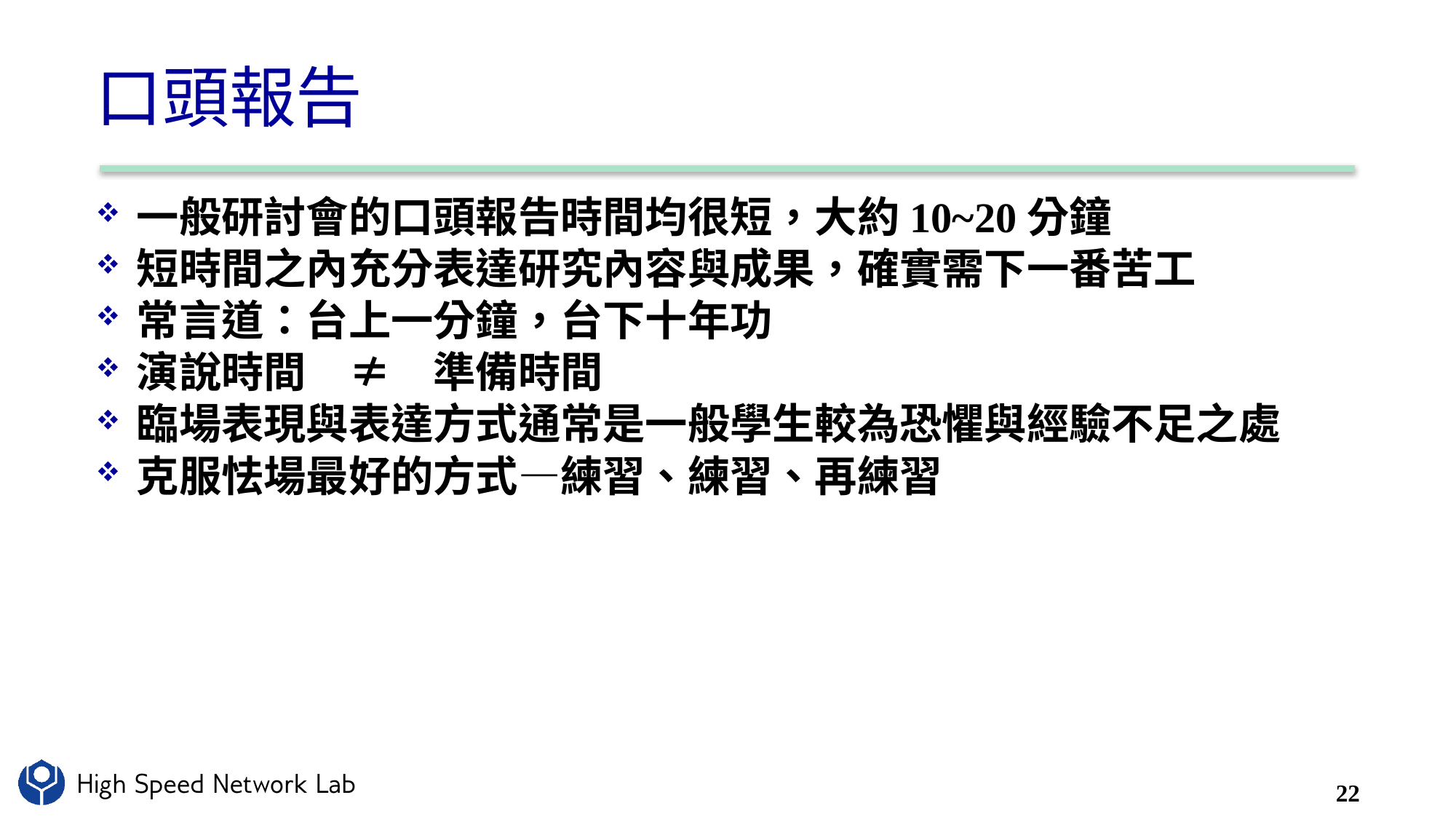

# 口頭報告
一般研討會的口頭報告時間均很短，大約10~20分鐘
短時間之內充分表達研究內容與成果，確實需下一番苦工
常言道：台上一分鐘，台下十年功
演說時間　≠　準備時間
臨場表現與表達方式通常是一般學生較為恐懼與經驗不足之處
克服怯場最好的方式—練習、練習、再練習

22